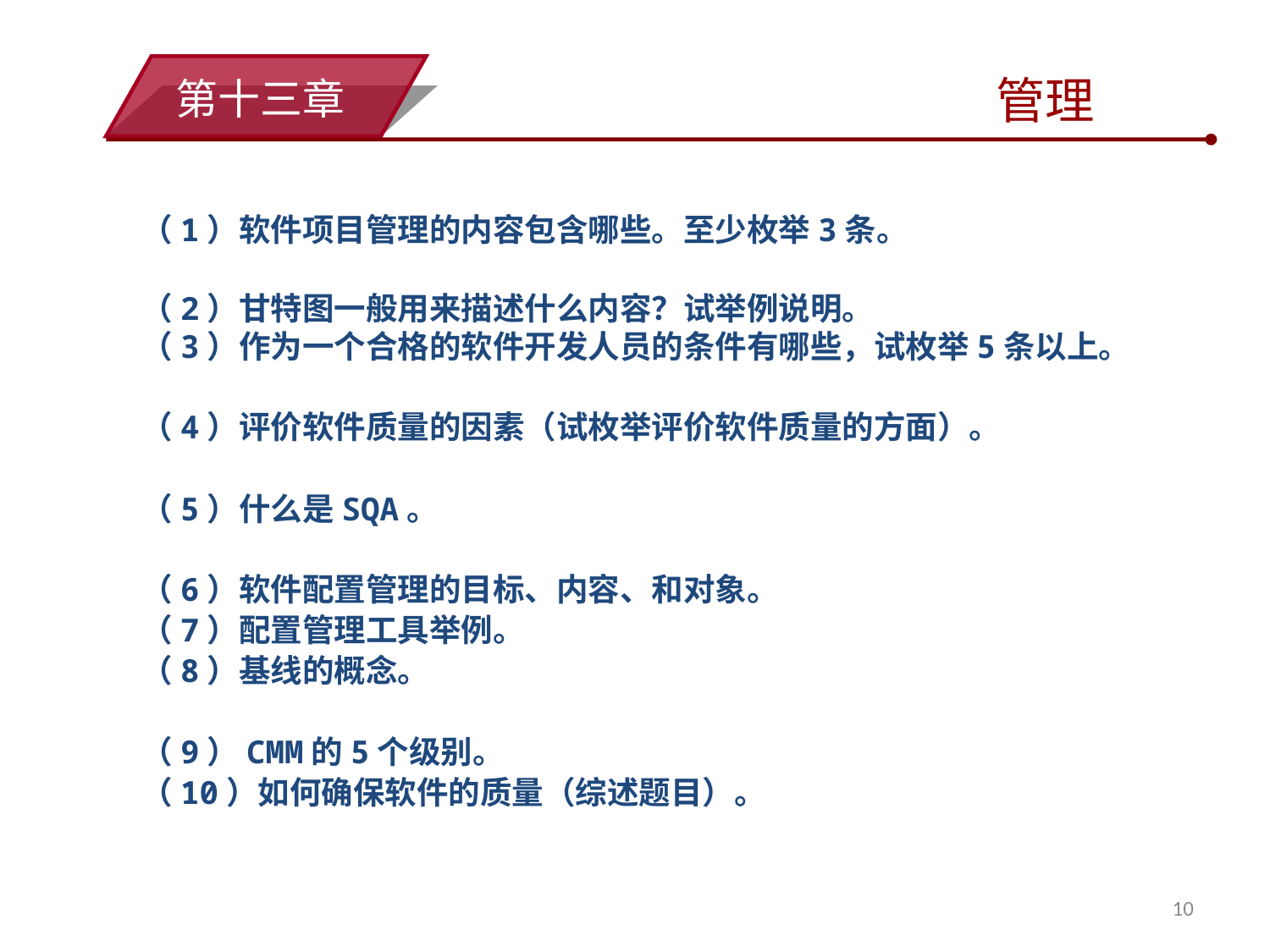

小结

管理
第十三章

（1）软件项目管理的内容包含哪些。至少枚举3条。

（2）甘特图一般用来描述什么内容？试举例说明。
（3）作为一个合格的软件开发人员的条件有哪些，试枚举5条以上。

（4）评价软件质量的因素（试枚举评价软件质量的方面）。

（5）什么是SQA。

（6）软件配置管理的目标、内容、和对象。
（7）配置管理工具举例。
（8）基线的概念。

（9）CMM的5个级别。
（10）如何确保软件的质量（综述题目）。

10